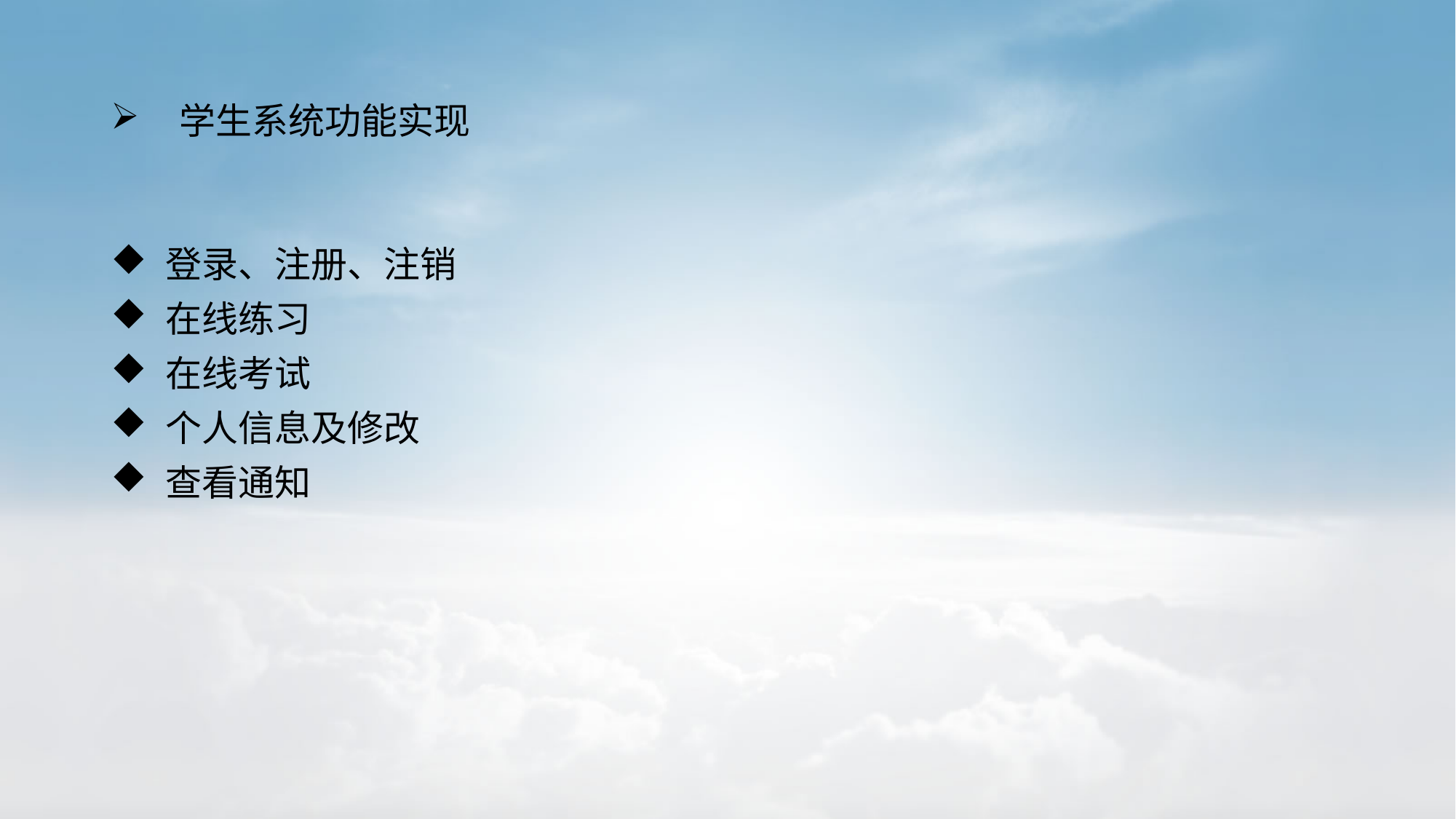

# 学生系统功能实现

登录、注册、注销
在线练习
在线考试
个人信息及修改
查看通知